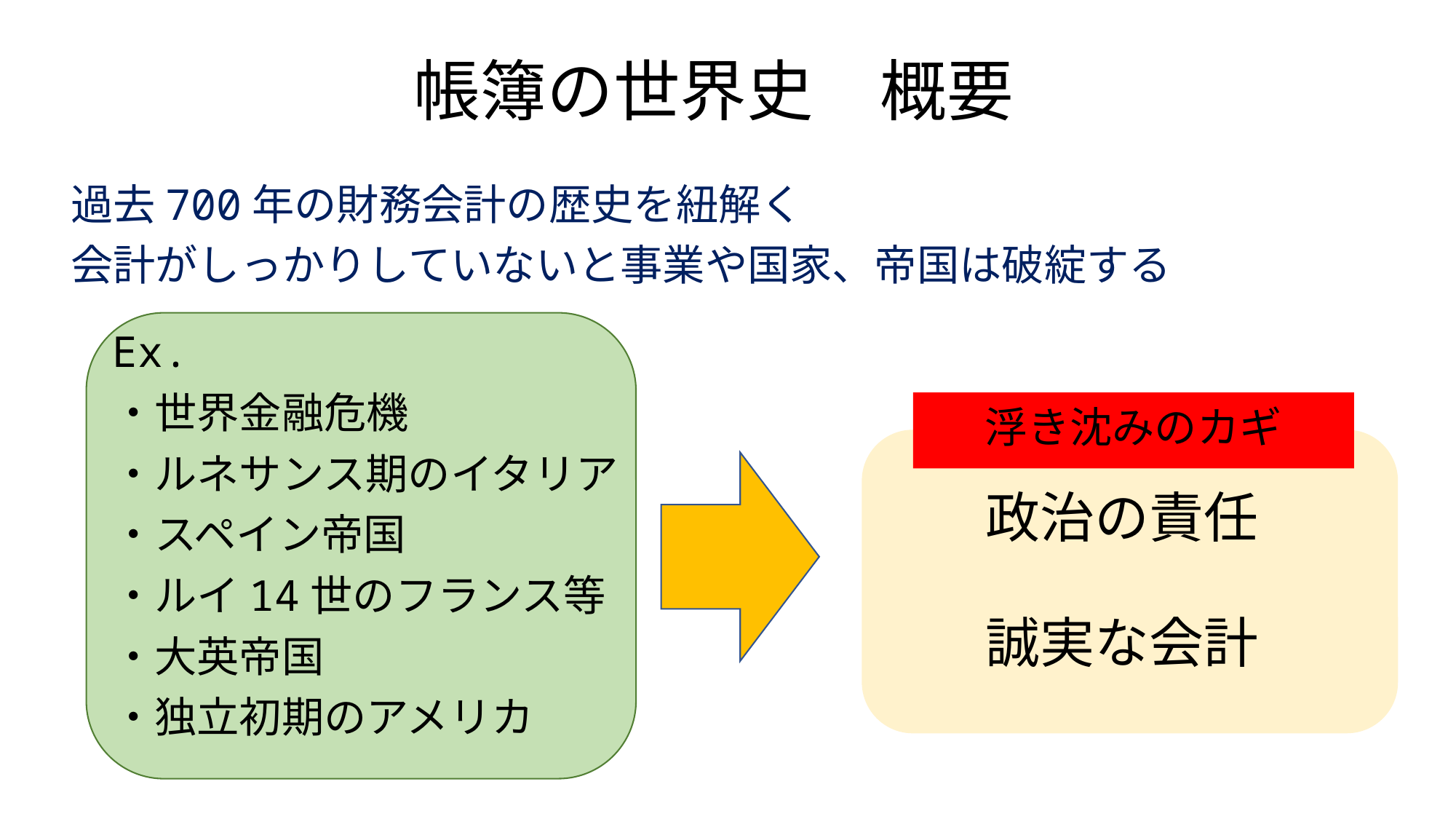

# 帳簿の世界史　概要
過去700年の財務会計の歴史を紐解く
会計がしっかりしていないと事業や国家、帝国は破綻する

Ex.
・世界金融危機
・ルネサンス期のイタリア
・スペイン帝国
・ルイ14世のフランス等
・大英帝国
・独立初期のアメリカ

浮き沈みのカギ

政治の責任

誠実な会計